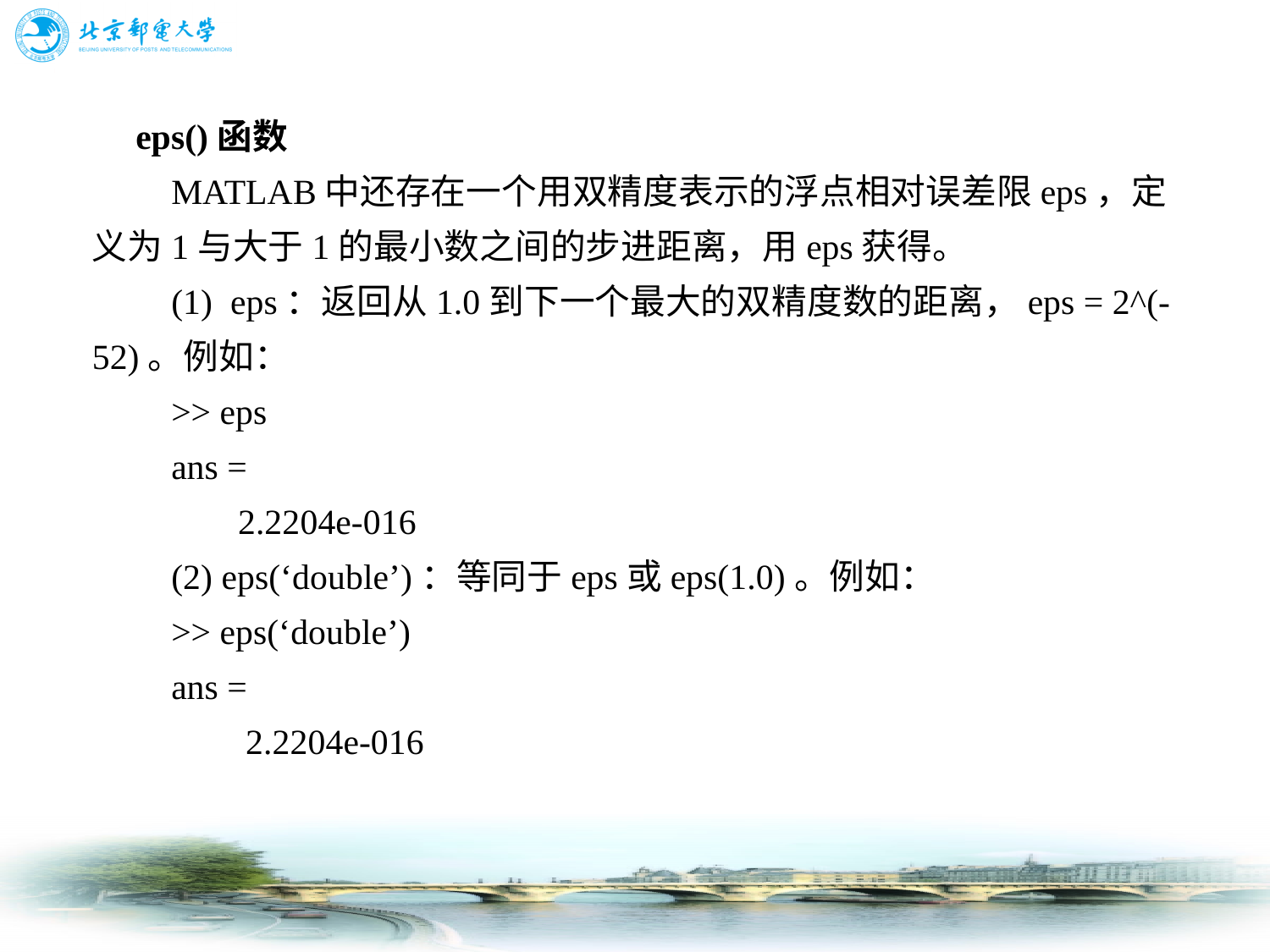

# eps()函数 　　MATLAB中还存在一个用双精度表示的浮点相对误差限eps，定义为1与大于1的最小数之间的步进距离，用eps获得。 　　(1)  eps：返回从1.0到下一个最大的双精度数的距离，eps = 2^(-52)。例如： 　　>> eps 　　ans = 　　    　2.2204e-016 　　(2) eps(‘double’)：等同于eps或eps(1.0)。例如： 　　>> eps(‘double’) 　　ans = 　　     　2.2204e-016